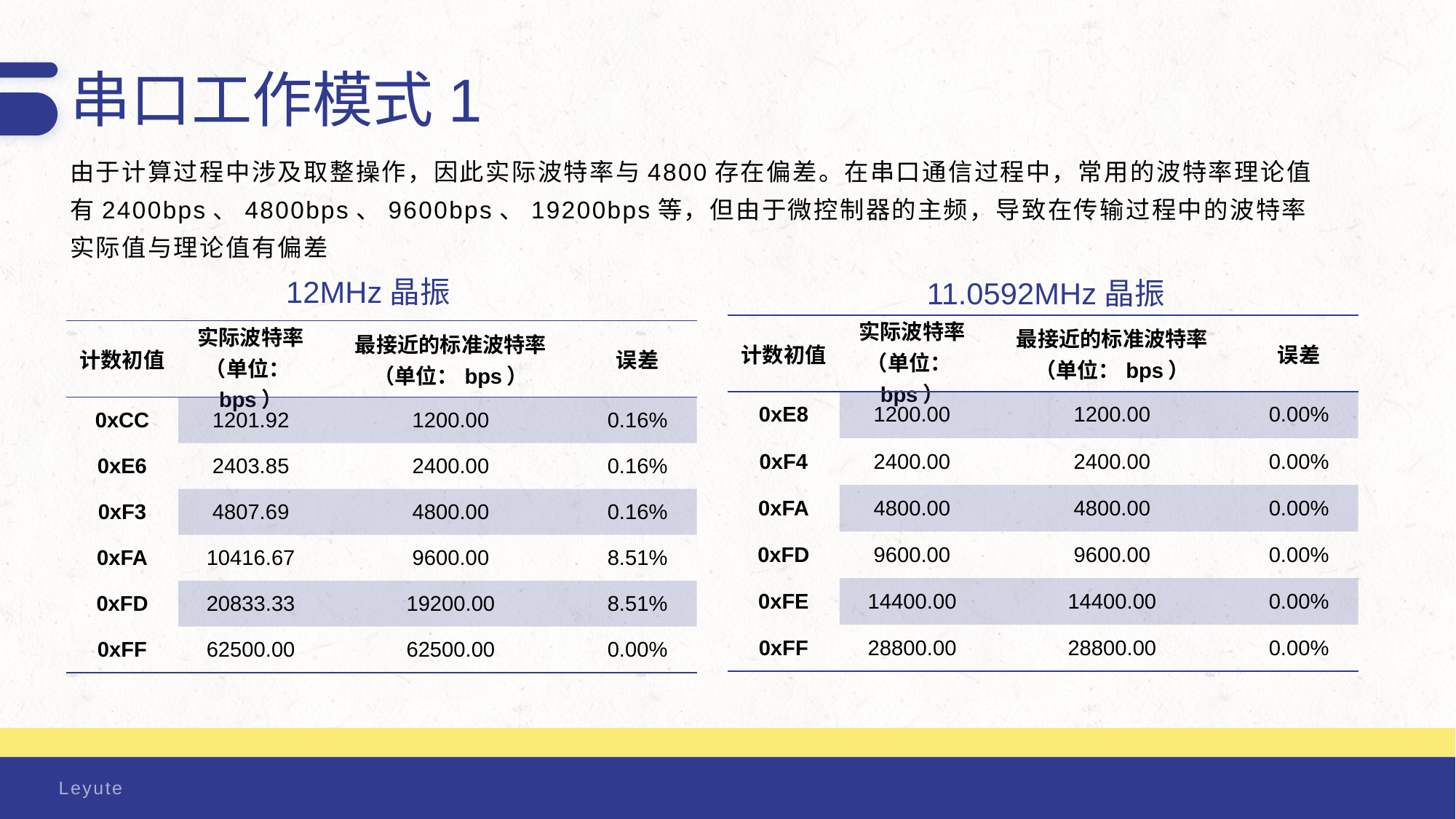

串口工作模式1
由于计算过程中涉及取整操作，因此实际波特率与4800存在偏差。在串口通信过程中，常用的波特率理论值有2400bps、4800bps、9600bps、19200bps等，但由于微控制器的主频，导致在传输过程中的波特率实际值与理论值有偏差
12MHz晶振
11.0592MHz晶振
| 计数初值 | 实际波特率 （单位：bps） | 最接近的标准波特率 （单位：bps） | 误差 |
| --- | --- | --- | --- |
| 0xE8 | 1200.00 | 1200.00 | 0.00% |
| 0xF4 | 2400.00 | 2400.00 | 0.00% |
| 0xFA | 4800.00 | 4800.00 | 0.00% |
| 0xFD | 9600.00 | 9600.00 | 0.00% |
| 0xFE | 14400.00 | 14400.00 | 0.00% |
| 0xFF | 28800.00 | 28800.00 | 0.00% |
| 计数初值 | 实际波特率 （单位：bps） | 最接近的标准波特率 （单位：bps） | 误差 |
| --- | --- | --- | --- |
| 0xCC | 1201.92 | 1200.00 | 0.16% |
| 0xE6 | 2403.85 | 2400.00 | 0.16% |
| 0xF3 | 4807.69 | 4800.00 | 0.16% |
| 0xFA | 10416.67 | 9600.00 | 8.51% |
| 0xFD | 20833.33 | 19200.00 | 8.51% |
| 0xFF | 62500.00 | 62500.00 | 0.00% |